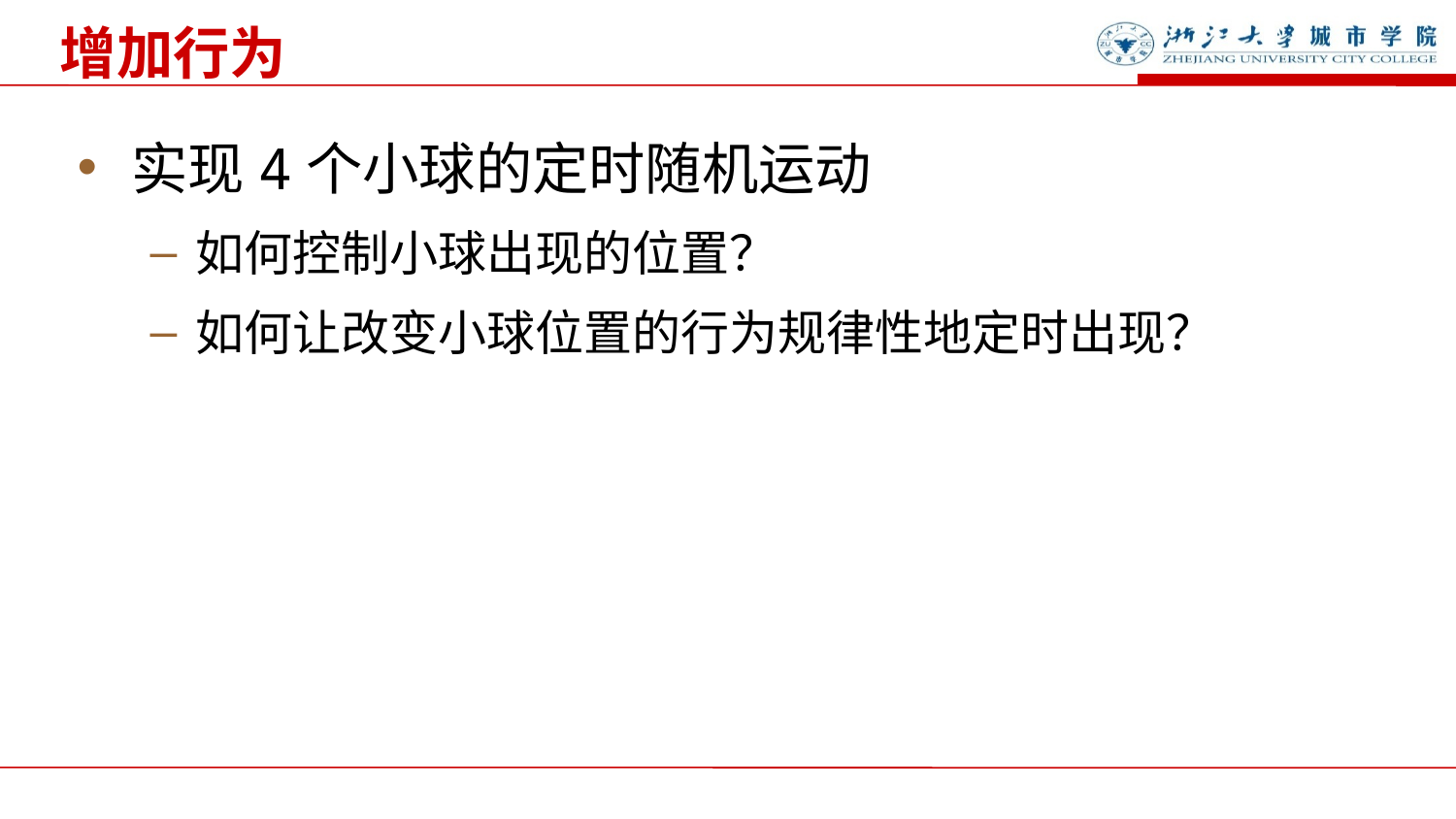

增加行为
实现4个小球的定时随机运动
如何控制小球出现的位置？
如何让改变小球位置的行为规律性地定时出现？